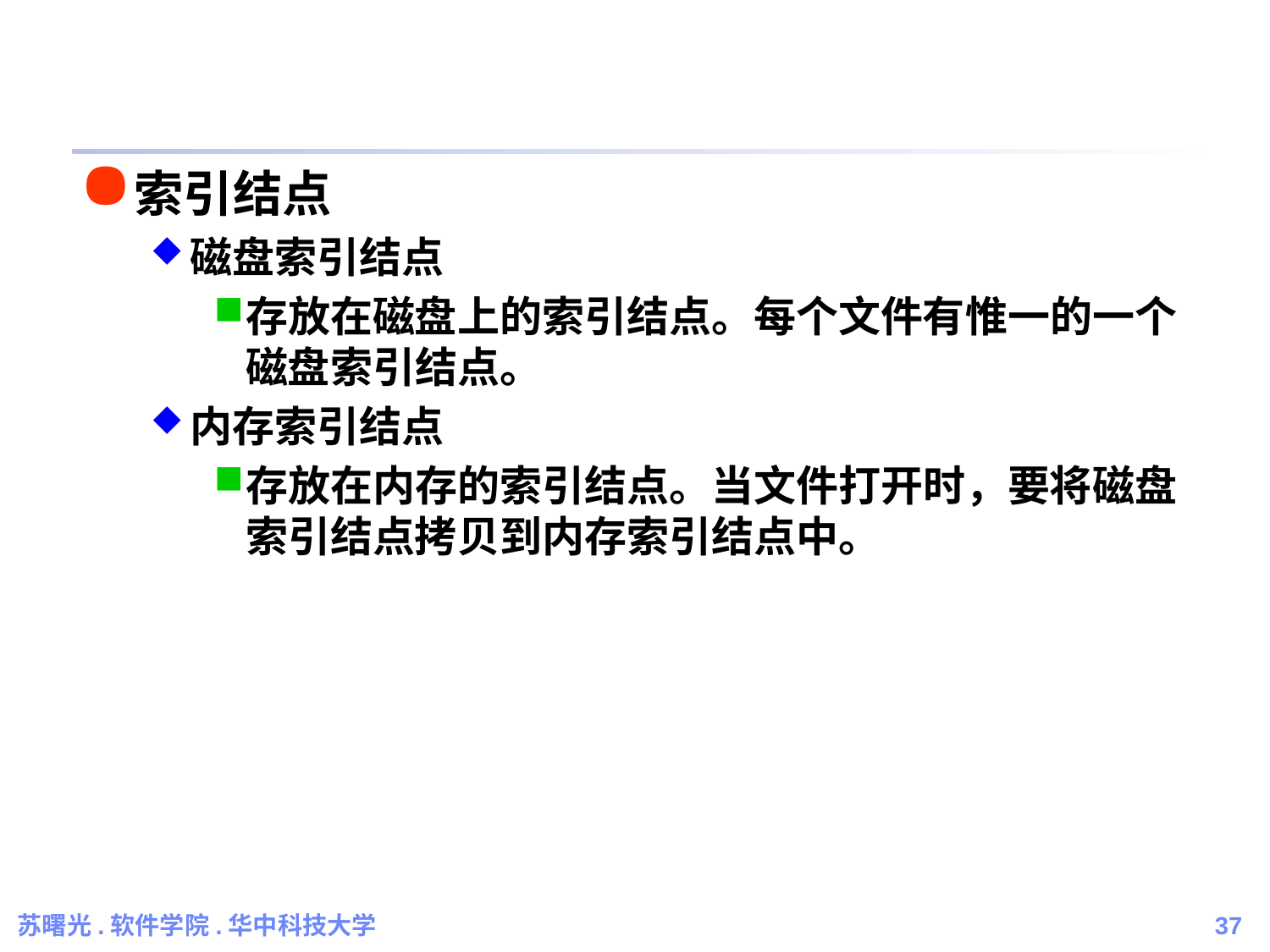

#
索引结点
磁盘索引结点
存放在磁盘上的索引结点。每个文件有惟一的一个磁盘索引结点。
内存索引结点
存放在内存的索引结点。当文件打开时，要将磁盘索引结点拷贝到内存索引结点中。
苏曙光.软件学院.华中科技大学
37